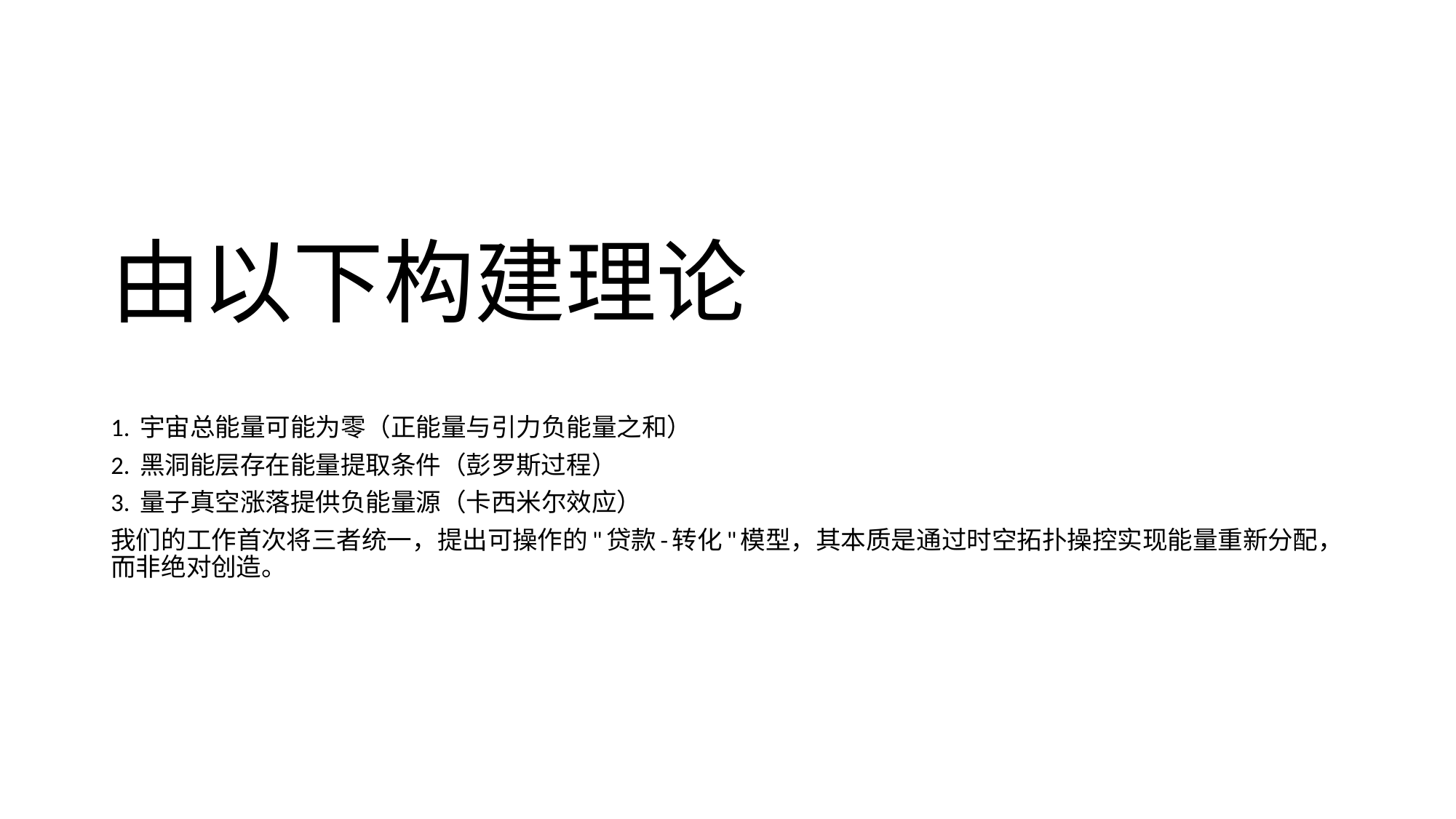

# 由以下构建理论
1. 宇宙总能量可能为零（正能量与引力负能量之和）
2. 黑洞能层存在能量提取条件（彭罗斯过程）
3. 量子真空涨落提供负能量源（卡西米尔效应）
我们的工作首次将三者统一，提出可操作的"贷款-转化"模型，其本质是通过时空拓扑操控实现能量重新分配，而非绝对创造。